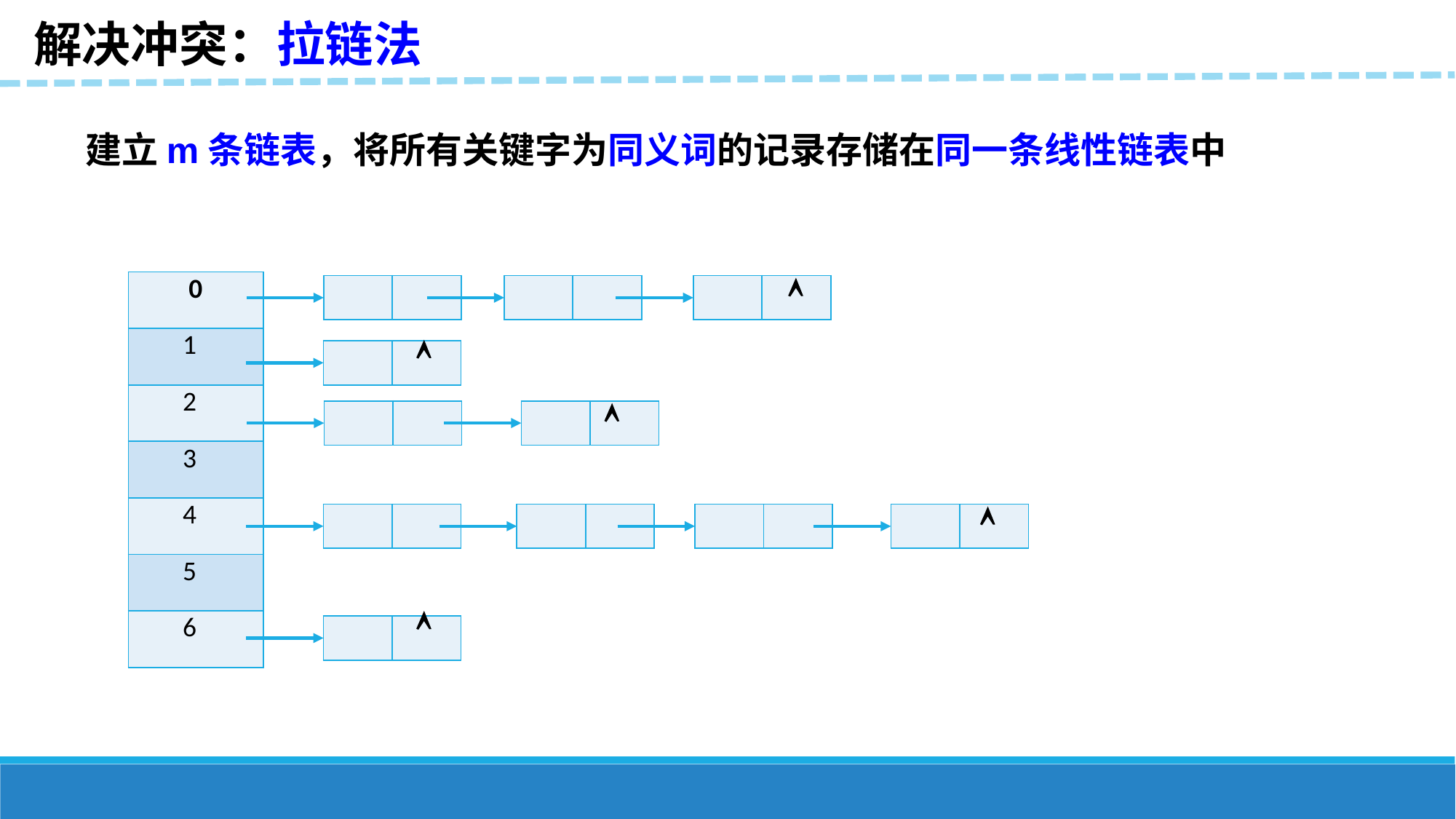

解决冲突：拉链法
建立m条链表，将所有关键字为同义词的记录存储在同一条线性链表中
∧
| 0 |
| --- |
| 1 |
| 2 |
| 3 |
| 4 |
| 5 |
| 6 |
|  |  |
| --- | --- |
|  |  |
| --- | --- |
|  |  |
| --- | --- |
∧
|  |  |
| --- | --- |
∧
|  |  |
| --- | --- |
|  |  |
| --- | --- |
∧
|  |  |
| --- | --- |
|  |  |
| --- | --- |
|  |  |
| --- | --- |
|  |  |
| --- | --- |
∧
|  |  |
| --- | --- |